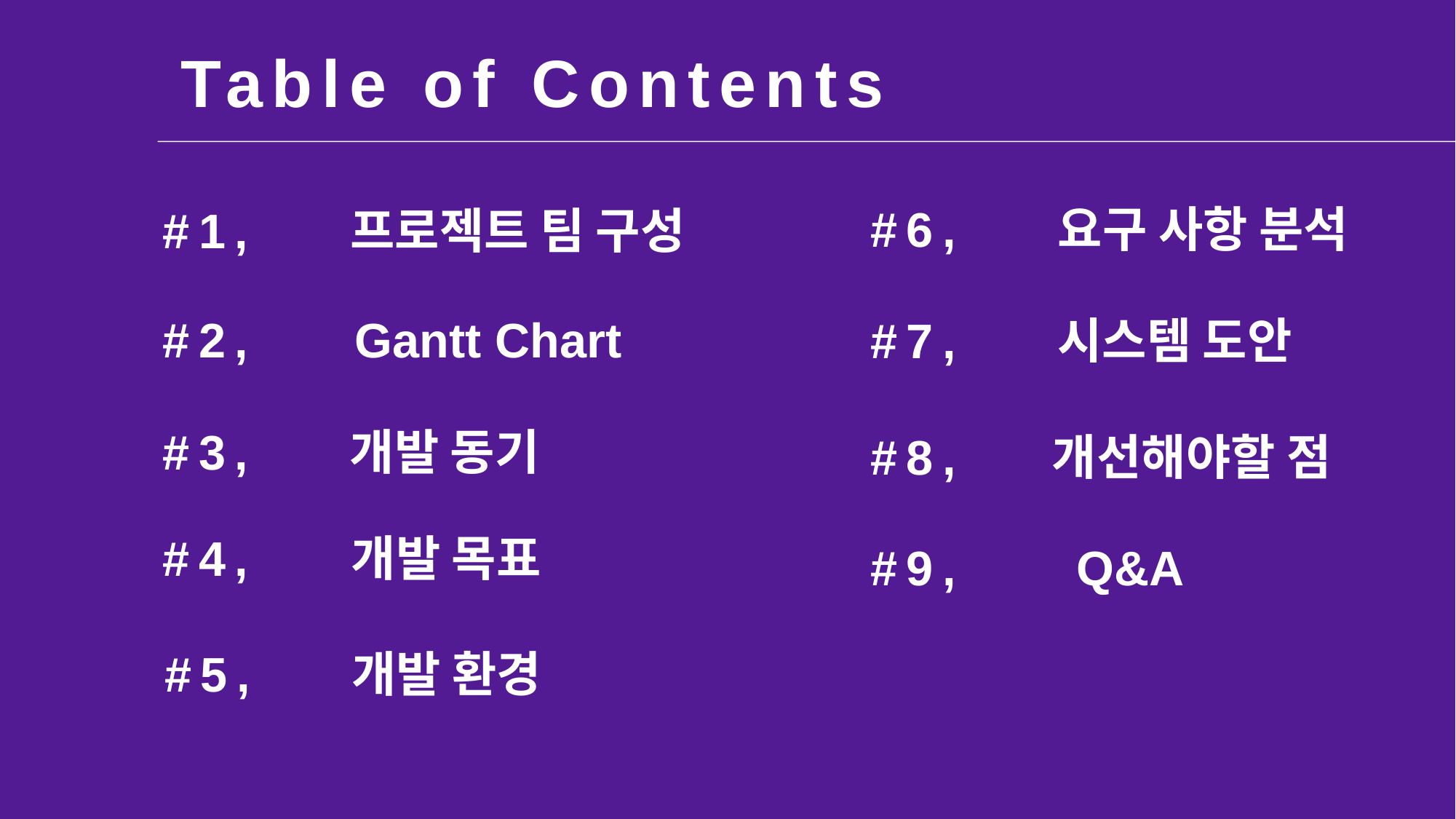

Table of Contents

#6,
요구 사항 분석
#7,
시스템 도안
#8,
  개선해야할 점
#9,
Q&A

#1,
프로젝트 팀 구성
#2,
Gantt Chart
#3,
개발 동기
#4,
개발 목표
#5,
개발 환경